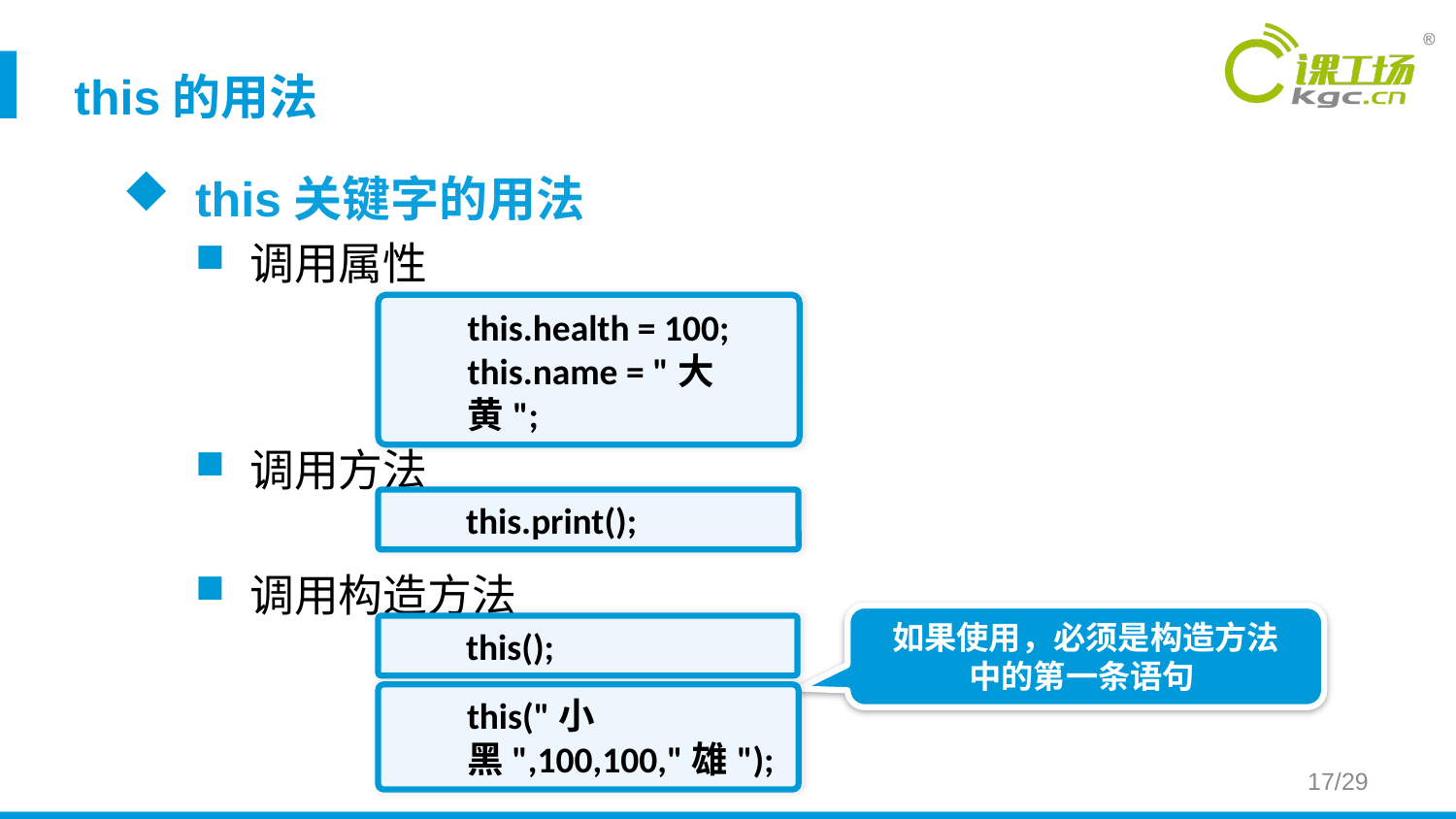

this的用法
this关键字的用法
调用属性

调用方法

调用构造方法
this.health = 100;
this.name = "大黄";
this.print();
如果使用，必须是构造方法
中的第一条语句
this();
this("小黑",100,100,"雄");
17/29